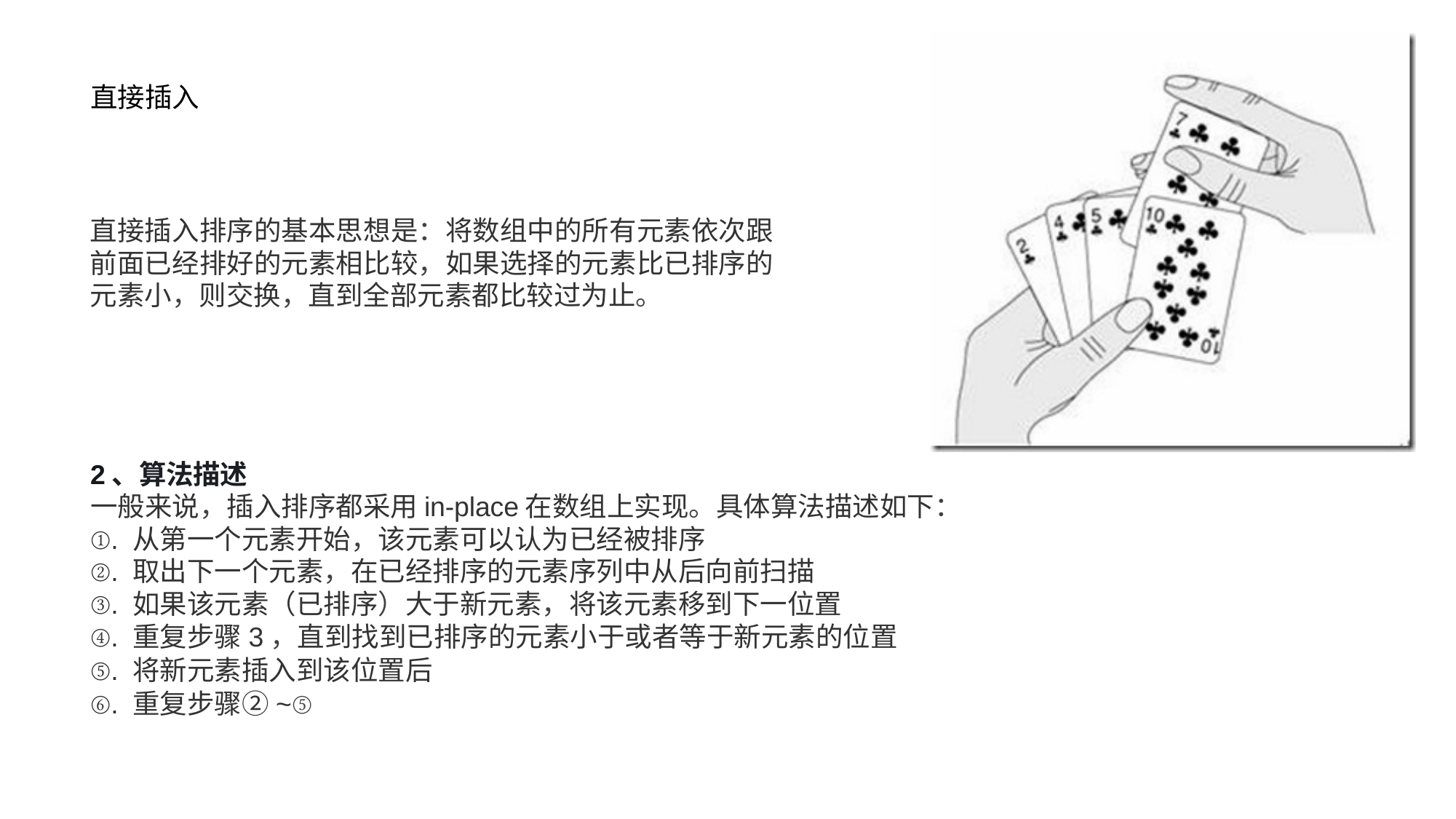

# 直接插入
直接插入排序的基本思想是：将数组中的所有元素依次跟 前面已经排好的元素相比较，如果选择的元素比已排序的 元素小，则交换，直到全部元素都比较过为止。
2、算法描述
一般来说，插入排序都采用in-place在数组上实现。具体算法描述如下：
①. 从第一个元素开始，该元素可以认为已经被排序
②. 取出下一个元素，在已经排序的元素序列中从后向前扫描
③. 如果该元素（已排序）大于新元素，将该元素移到下一位置
④. 重复步骤3，直到找到已排序的元素小于或者等于新元素的位置
⑤. 将新元素插入到该位置后
⑥. 重复步骤②~⑤